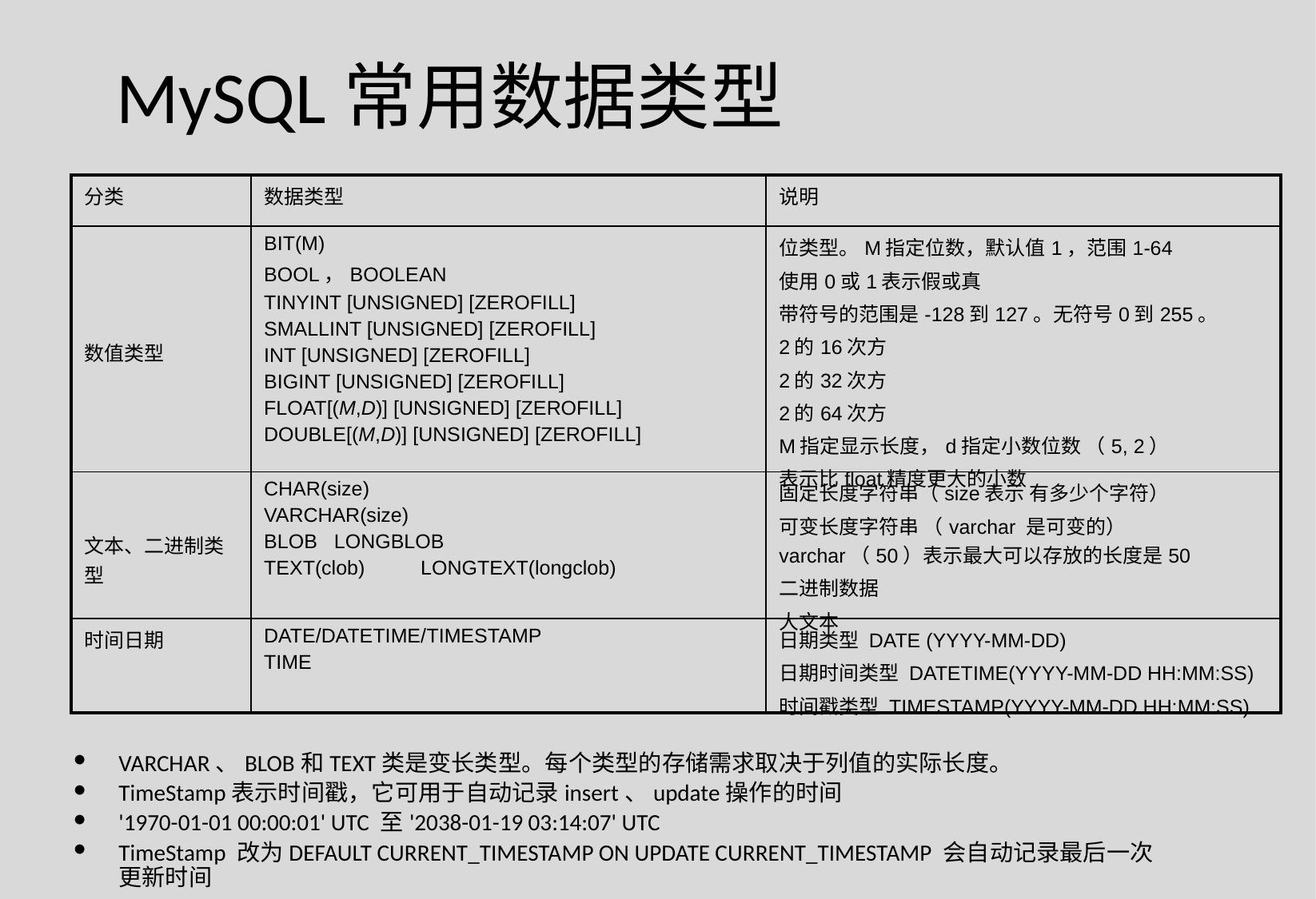

MySQL常用数据类型
| 分类 | 数据类型 | 说明 |
| --- | --- | --- |
| 数值类型 | BIT(M) BOOL，BOOLEAN TINYINT [UNSIGNED] [ZEROFILL] SMALLINT [UNSIGNED] [ZEROFILL] INT [UNSIGNED] [ZEROFILL] BIGINT [UNSIGNED] [ZEROFILL] FLOAT[(M,D)] [UNSIGNED] [ZEROFILL] DOUBLE[(M,D)] [UNSIGNED] [ZEROFILL] | 位类型。M指定位数，默认值1，范围1-64 使用0或1表示假或真 带符号的范围是-128到127。无符号0到255。 2的16次方 2的32次方 2的64次方 M指定显示长度，d指定小数位数 （5, 2） 表示比float精度更大的小数 |
| 文本、二进制类型 | CHAR(size) VARCHAR(size) BLOB LONGBLOB TEXT(clob) LONGTEXT(longclob) | 固定长度字符串（size表示 有多少个字符） 可变长度字符串 （varchar 是可变的） varchar（50）表示最大可以存放的长度是50 二进制数据 大文本 |
| 时间日期 | DATE/DATETIME/TIMESTAMP TIME | 日期类型 DATE (YYYY-MM-DD) 日期时间类型 DATETIME(YYYY-MM-DD HH:MM:SS) 时间戳类型 TIMESTAMP(YYYY-MM-DD HH:MM:SS) |
VARCHAR、BLOB和TEXT类是变长类型。每个类型的存储需求取决于列值的实际长度。
TimeStamp表示时间戳，它可用于自动记录insert、update操作的时间
'1970-01-01 00:00:01' UTC 至'2038-01-19 03:14:07' UTC
TimeStamp 改为DEFAULT CURRENT_TIMESTAMP ON UPDATE CURRENT_TIMESTAMP 会自动记录最后一次更新时间